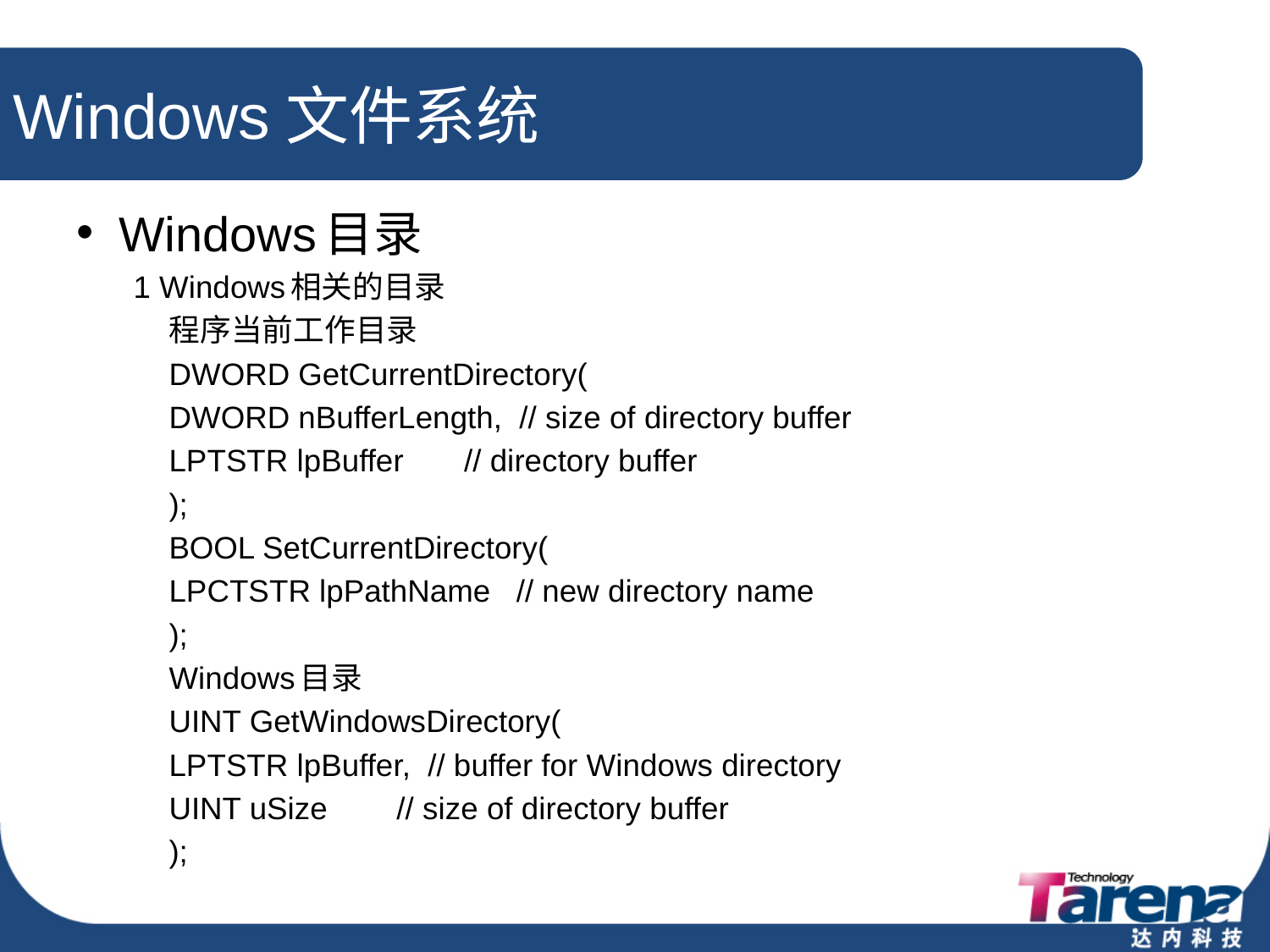

# Windows文件系统
Windows目录
1 Windows相关的目录
	程序当前工作目录
	DWORD GetCurrentDirectory(
		DWORD nBufferLength,  // size of directory buffer
		LPTSTR lpBuffer       // directory buffer
	);
	BOOL SetCurrentDirectory(
		LPCTSTR lpPathName   // new directory name
	);
	Windows目录
	UINT GetWindowsDirectory(
		LPTSTR lpBuffer,  // buffer for Windows directory
		UINT uSize        // size of directory buffer
	);